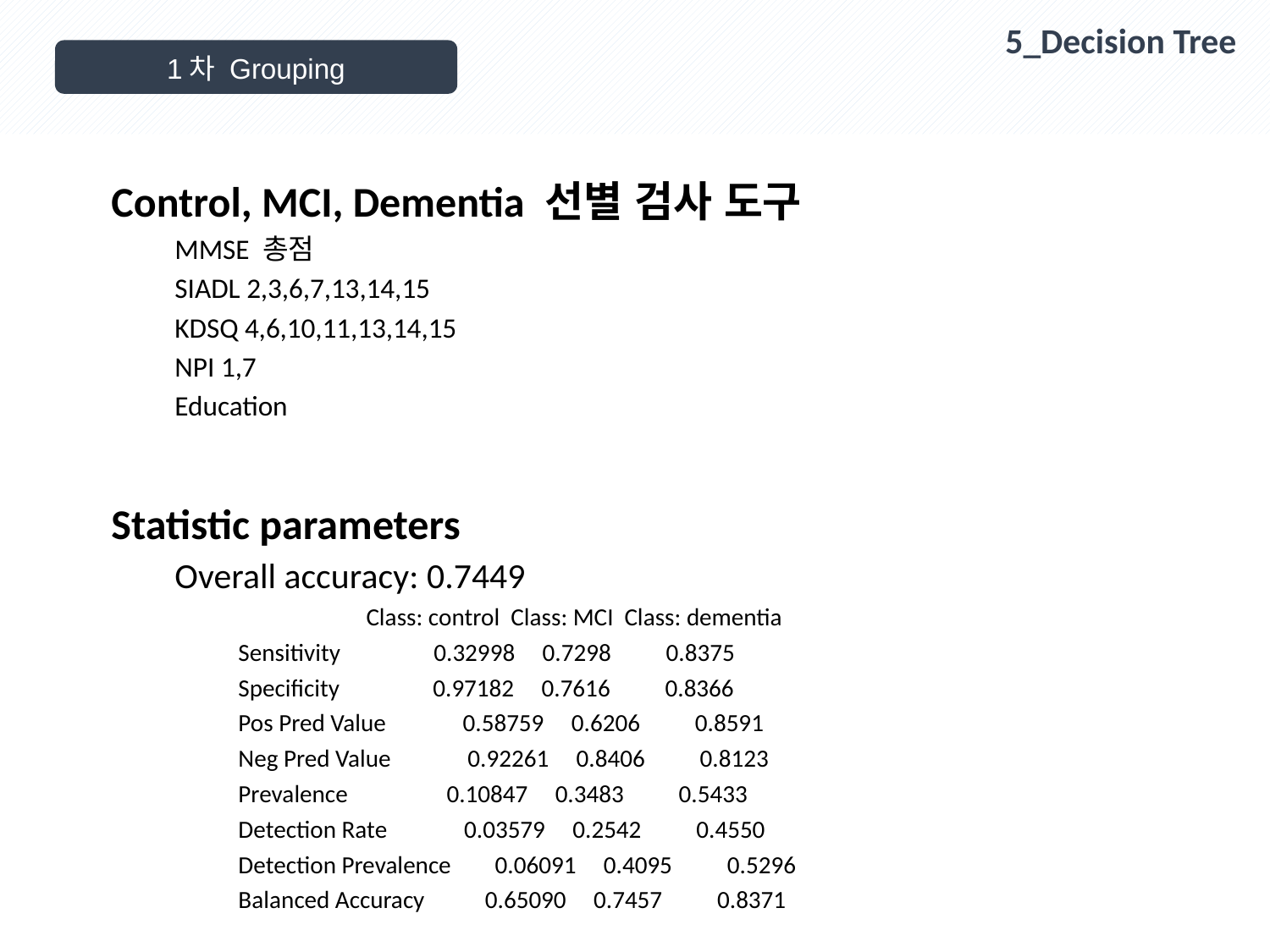

5_Decision Tree

1차 Grouping
Control, MCI, Dementia 선별 검사 도구
MMSE 총점
SIADL 2,3,6,7,13,14,15
KDSQ 4,6,10,11,13,14,15
NPI 1,7
Education

Statistic parameters
Overall accuracy: 0.7449
                             Class: control  Class: MCI  Class: dementia
Sensitivity                 0.32998     0.7298          0.8375
Specificity                 0.97182     0.7616          0.8366
Pos Pred Value              0.58759     0.6206          0.8591
Neg Pred Value              0.92261     0.8406          0.8123
Prevalence                  0.10847     0.3483          0.5433
Detection Rate              0.03579     0.2542          0.4550
Detection Prevalence        0.06091     0.4095          0.5296
Balanced Accuracy           0.65090     0.7457          0.8371